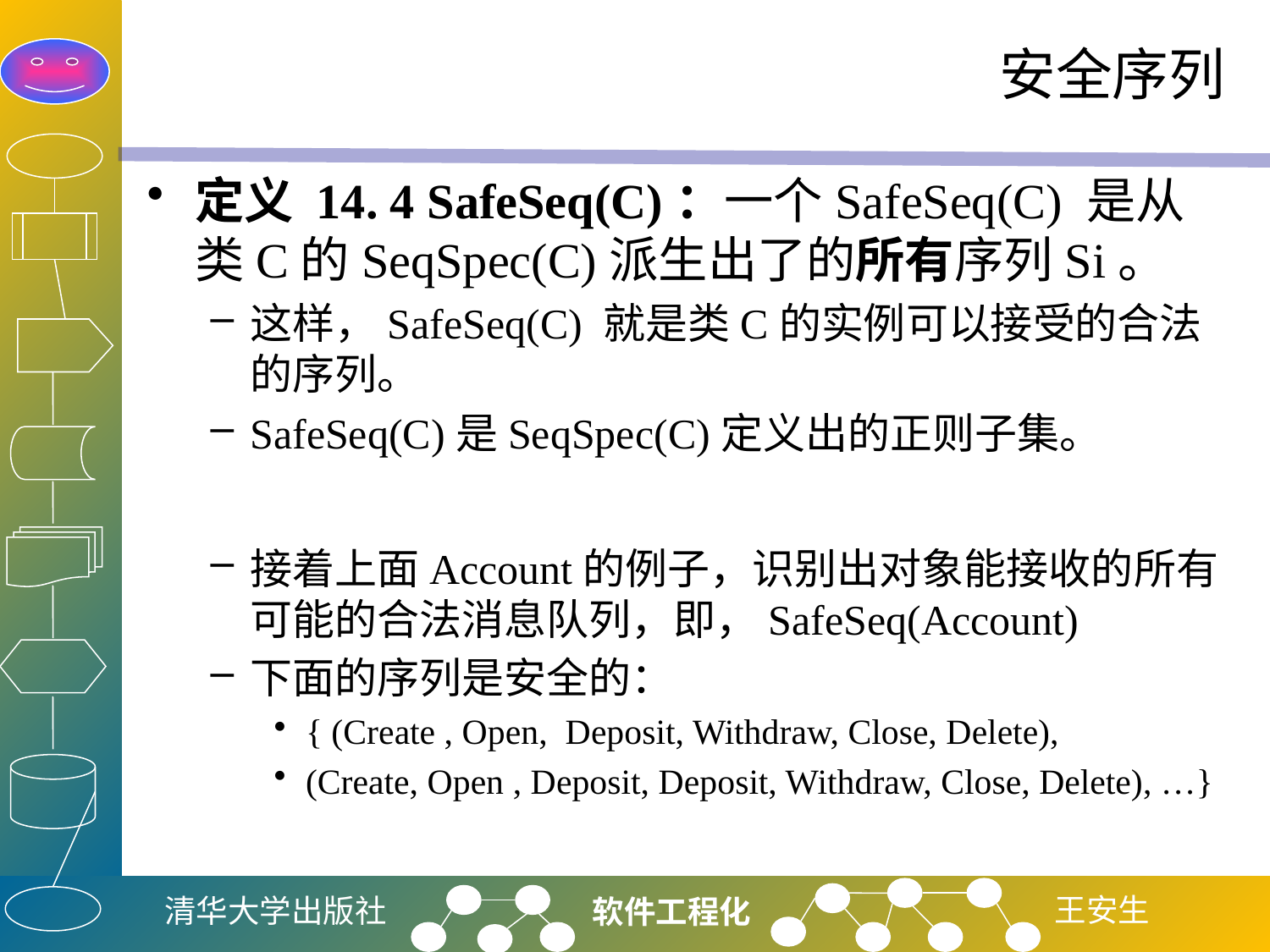

# 安全序列
定义 14. 4 SafeSeq(C)：一个SafeSeq(C) 是从类C的SeqSpec(C)派生出了的所有序列Si。
这样，SafeSeq(C) 就是类C的实例可以接受的合法的序列。
SafeSeq(C)是SeqSpec(C)定义出的正则子集。

接着上面Account的例子，识别出对象能接收的所有可能的合法消息队列，即，SafeSeq(Account)
下面的序列是安全的：
{ (Create , Open,  Deposit, Withdraw, Close, Delete),
(Create, Open , Deposit, Deposit, Withdraw, Close, Delete), …}